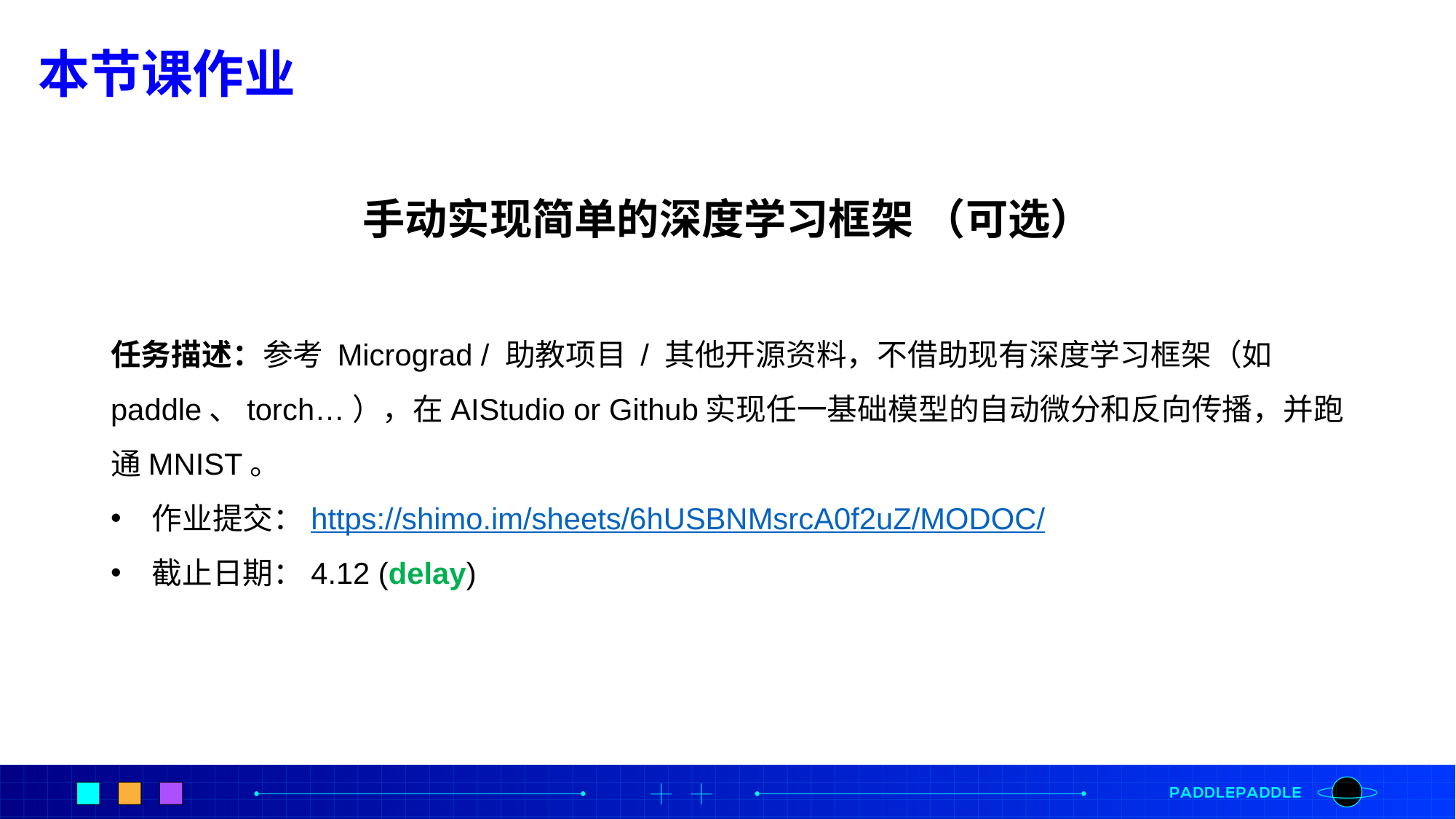

本节课作业
手动实现简单的深度学习框架 （可选）
任务描述：参考 Micrograd / 助教项目 / 其他开源资料，不借助现有深度学习框架（如paddle、torch…），在AIStudio or Github实现任一基础模型的自动微分和反向传播，并跑通MNIST。
作业提交：https://shimo.im/sheets/6hUSBNMsrcA0f2uZ/MODOC/
截止日期：4.12 (delay)